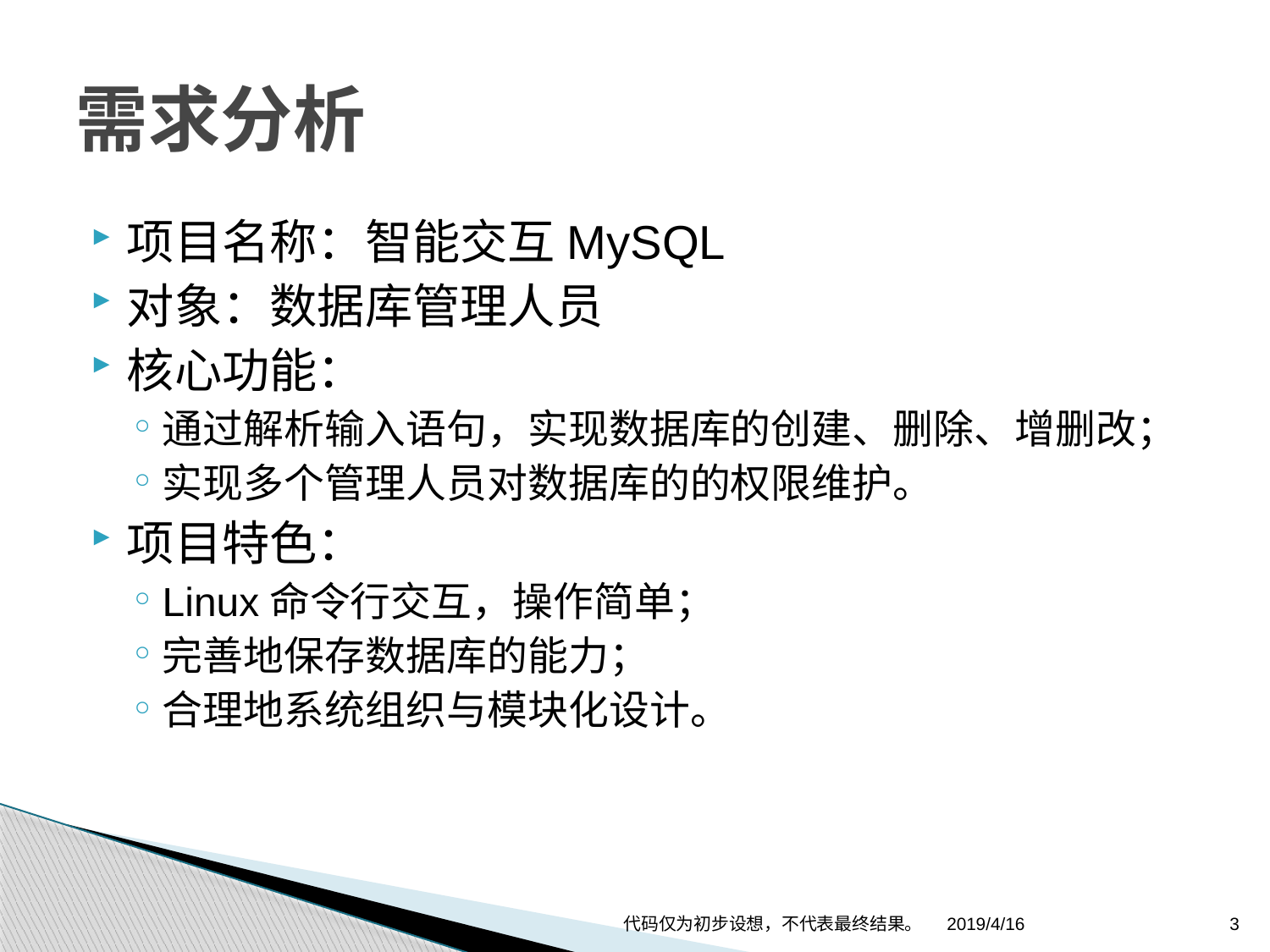

# 需求分析
项目名称：智能交互MySQL
对象：数据库管理人员
核心功能：
通过解析输入语句，实现数据库的创建、删除、增删改；
实现多个管理人员对数据库的的权限维护。
项目特色：
Linux命令行交互，操作简单；
完善地保存数据库的能力；
合理地系统组织与模块化设计。
代码仅为初步设想，不代表最终结果。
2019/4/16
3